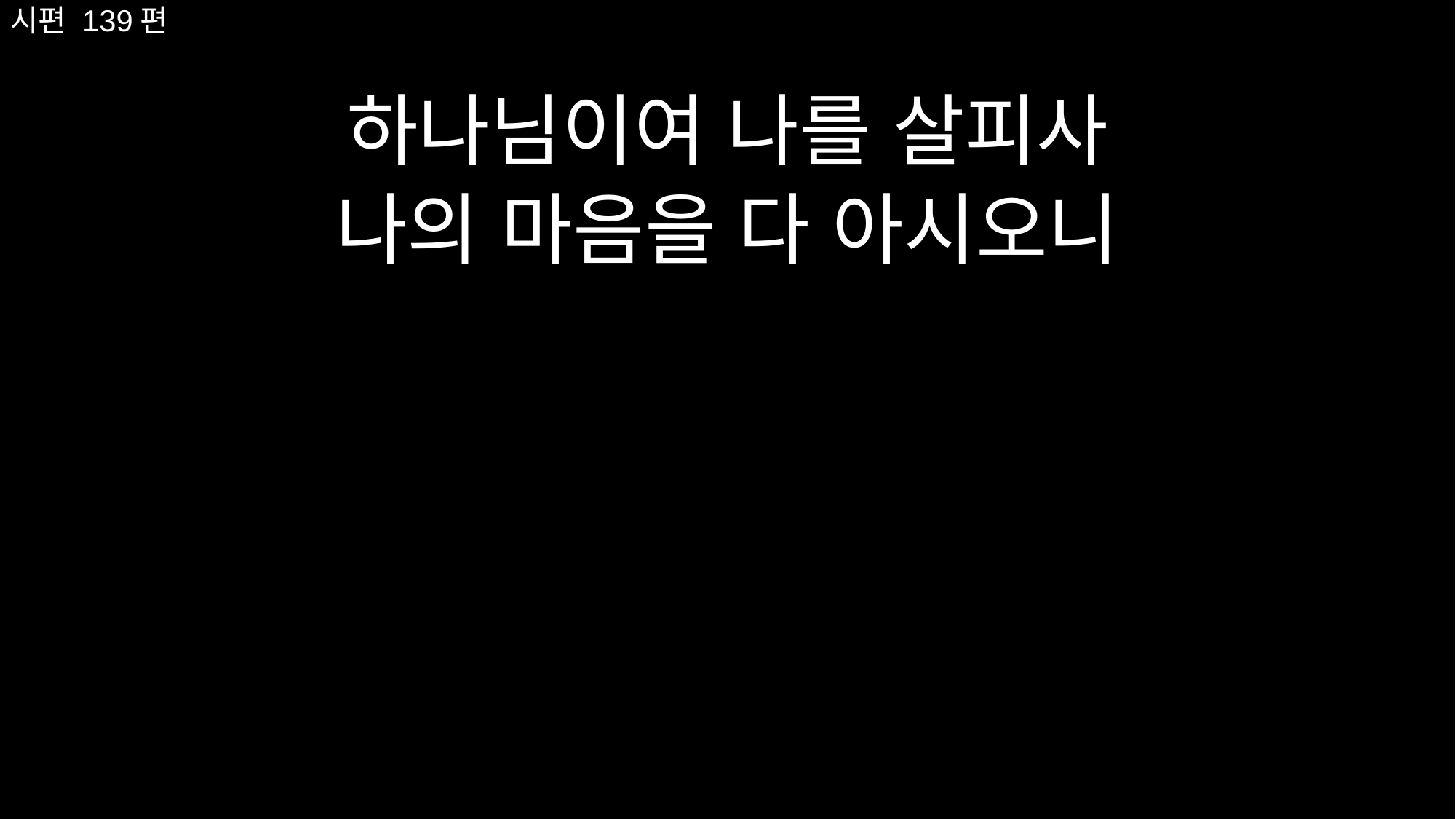

하나님이여 나를 살피사
나의 마음을 다 아시오니

# 시편 139편